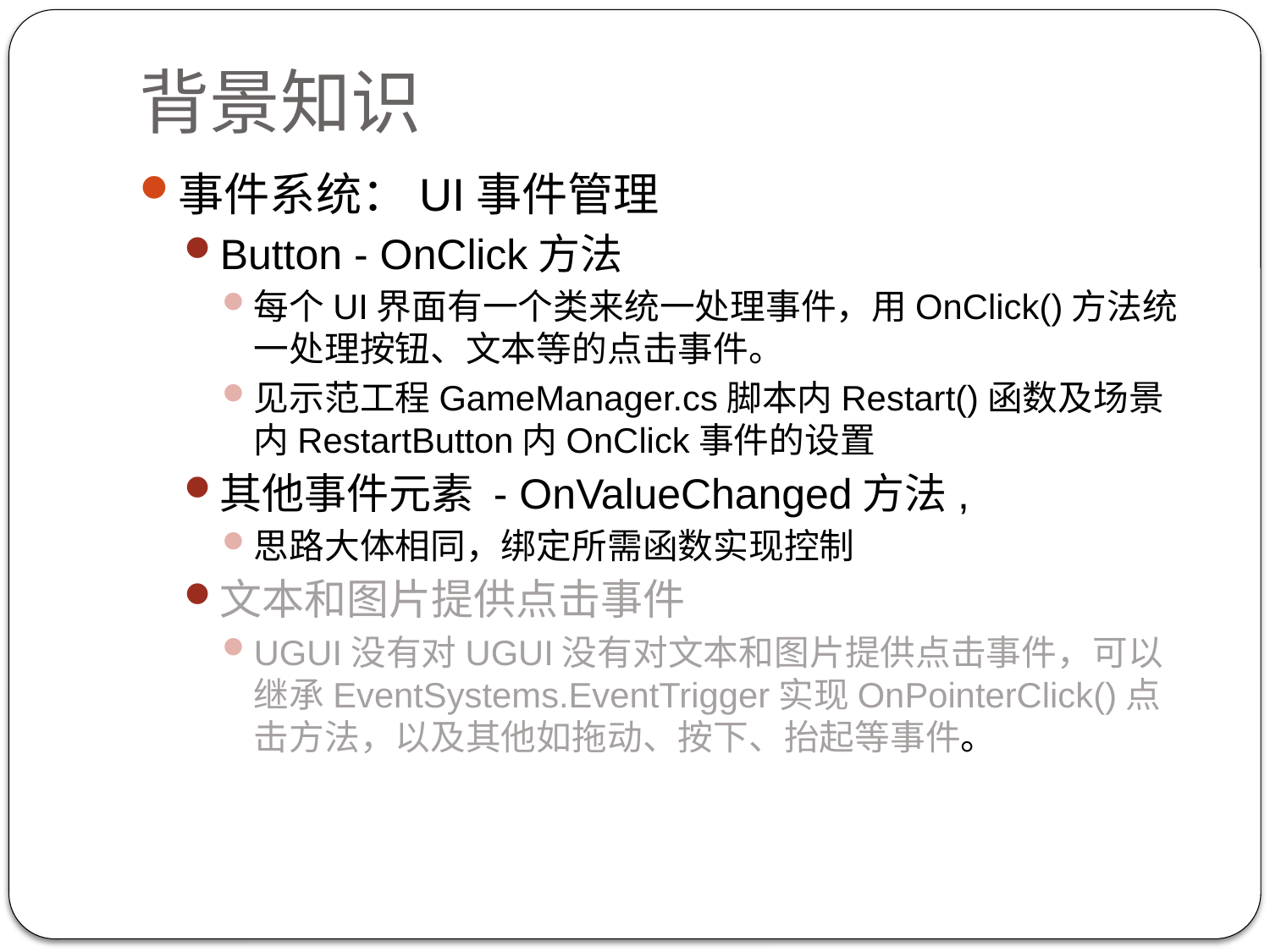

# 背景知识
事件系统：UI事件管理
Button - OnClick方法
每个UI界面有一个类来统一处理事件，用OnClick()方法统一处理按钮、文本等的点击事件。
见示范工程GameManager.cs脚本内Restart()函数及场景内RestartButton内OnClick事件的设置
其他事件元素 - OnValueChanged方法,
思路大体相同，绑定所需函数实现控制
文本和图片提供点击事件
UGUI没有对UGUI没有对文本和图片提供点击事件，可以继承EventSystems.EventTrigger实现OnPointerClick()点击方法，以及其他如拖动、按下、抬起等事件。